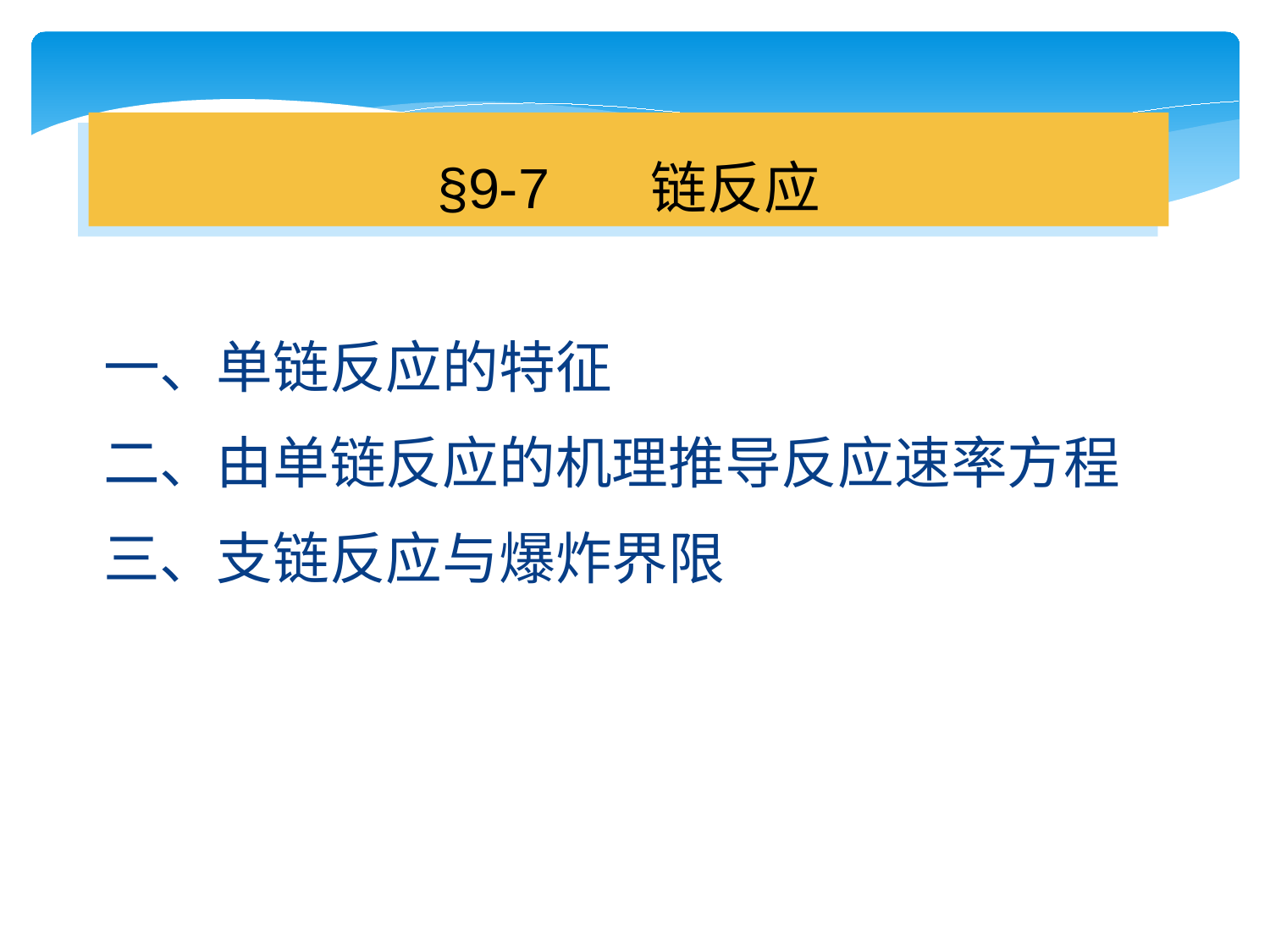

§9-7  　链反应
一、单链反应的特征
二、由单链反应的机理推导反应速率方程
三、支链反应与爆炸界限